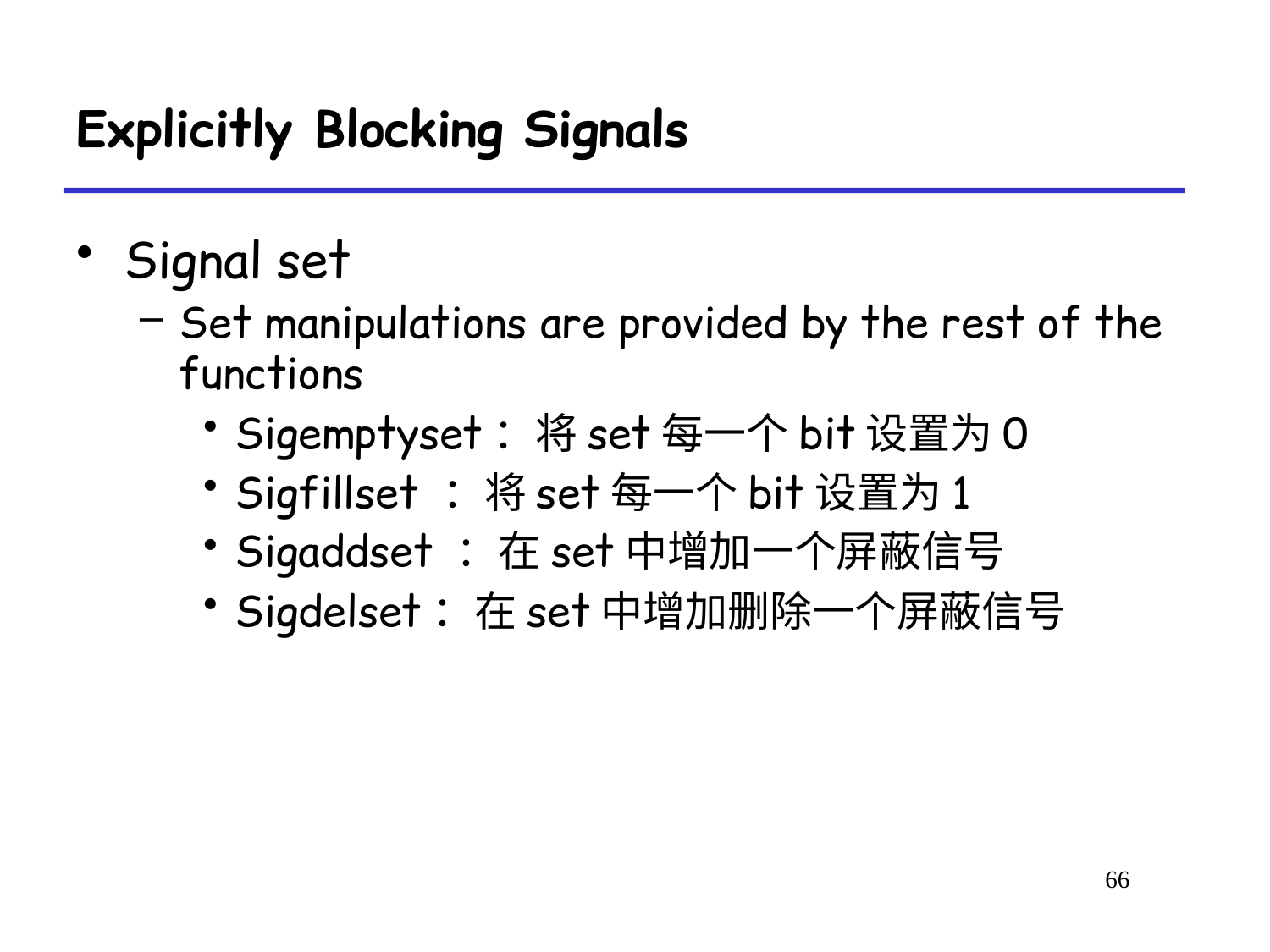

# Explicitly Blocking Signals
Signal set
Set manipulations are provided by the rest of the functions
Sigemptyset：将set每一个bit设置为0
Sigfillset ：将set每一个bit设置为1
Sigaddset ：在set中增加一个屏蔽信号
Sigdelset：在set中增加删除一个屏蔽信号

66